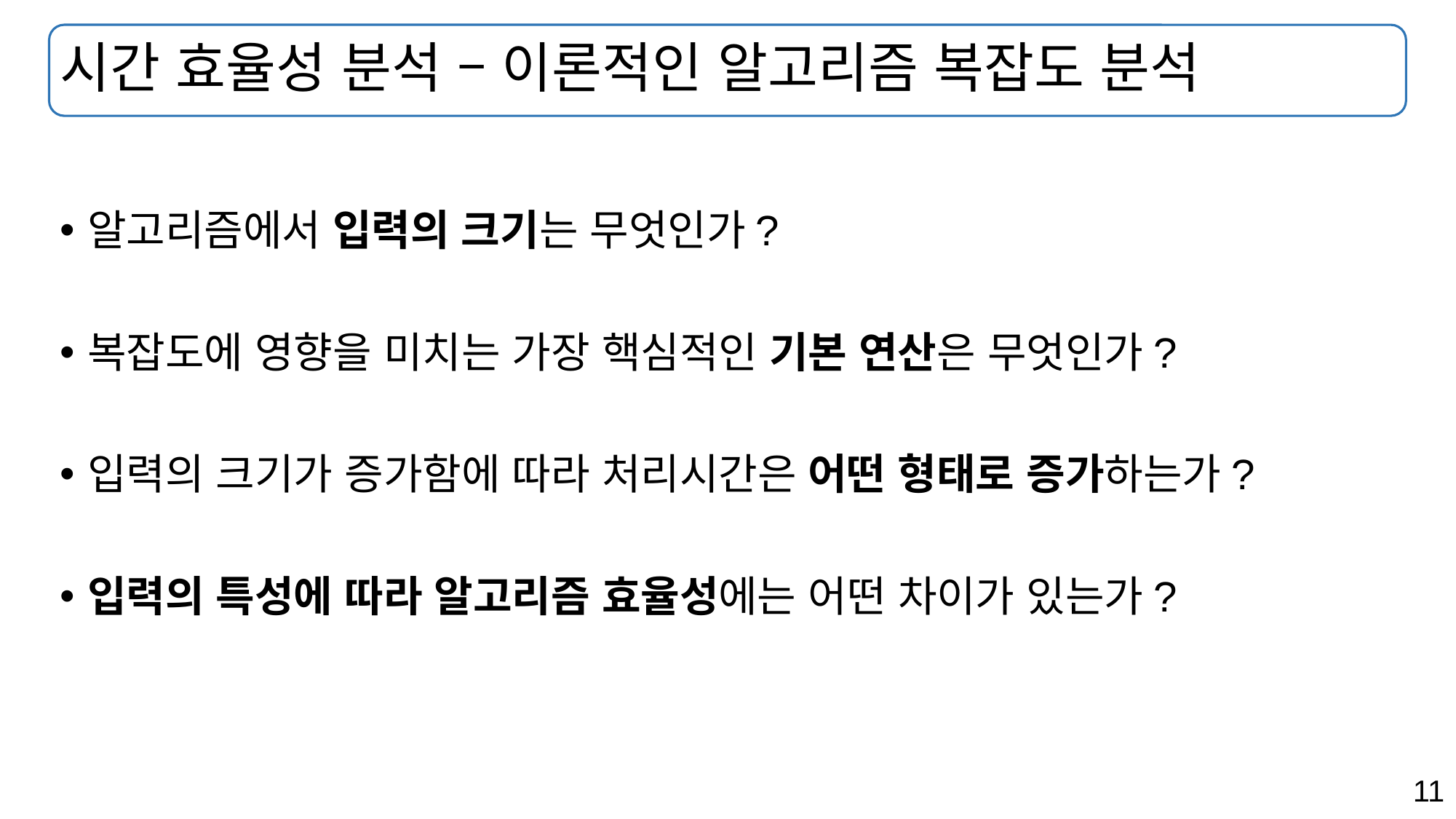

# 시간 효율성 분석 – 이론적인 알고리즘 복잡도 분석

알고리즘에서 입력의 크기는 무엇인가?

복잡도에 영향을 미치는 가장 핵심적인 기본 연산은 무엇인가?

입력의 크기가 증가함에 따라 처리시간은 어떤 형태로 증가하는가?

입력의 특성에 따라 알고리즘 효율성에는 어떤 차이가 있는가?